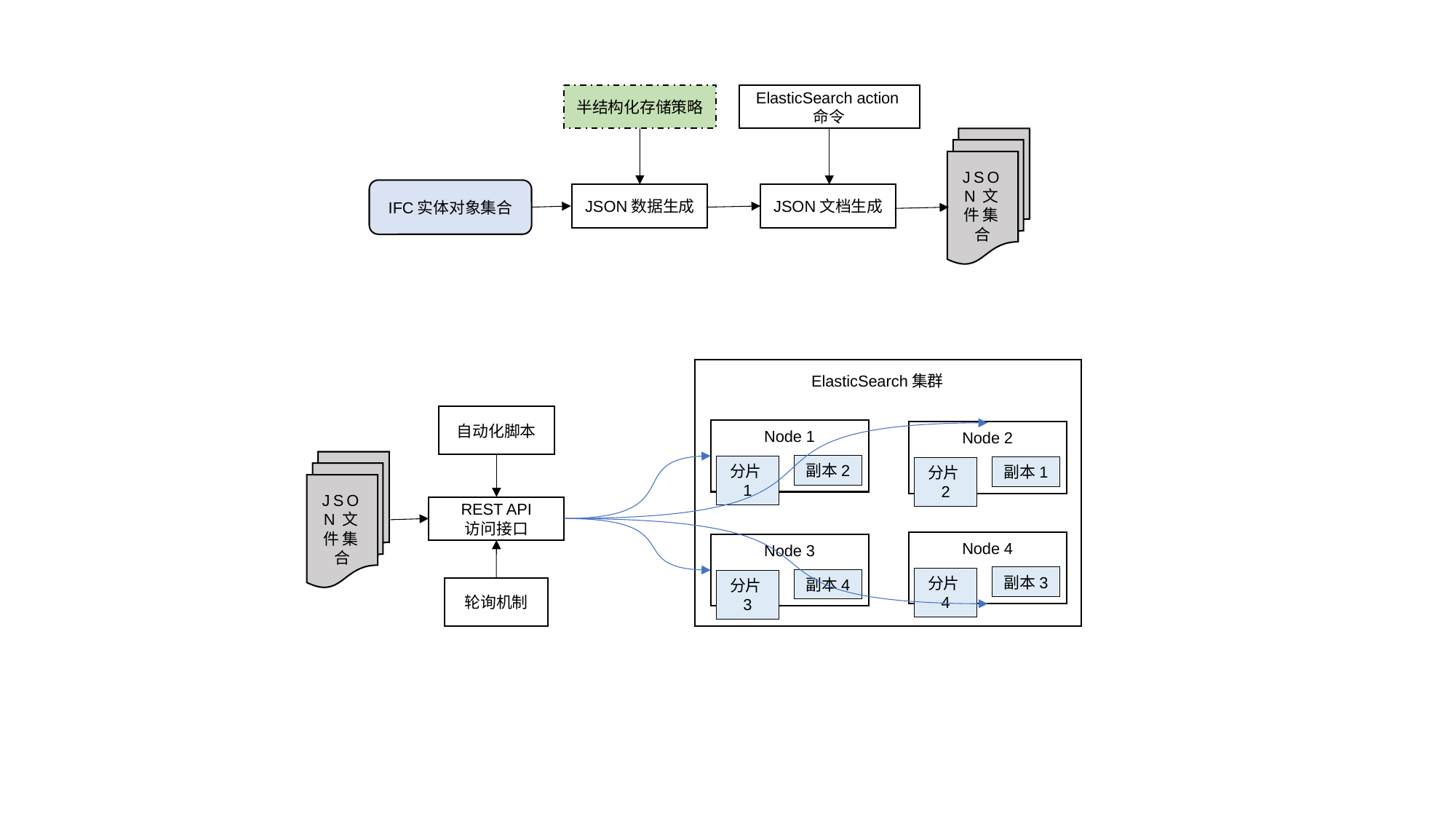

半结构化存储策略
ElasticSearch action命令
JSON文件集合
IFC实体对象集合
JSON数据生成
JSON文档生成

ElasticSearch集群
自动化脚本

Node 1
副本2
分片1

Node 2
副本1
分片2
JSON文件集合
REST API
访问接口

Node 4
副本3
分片4

Node 3
副本4
分片3
轮询机制